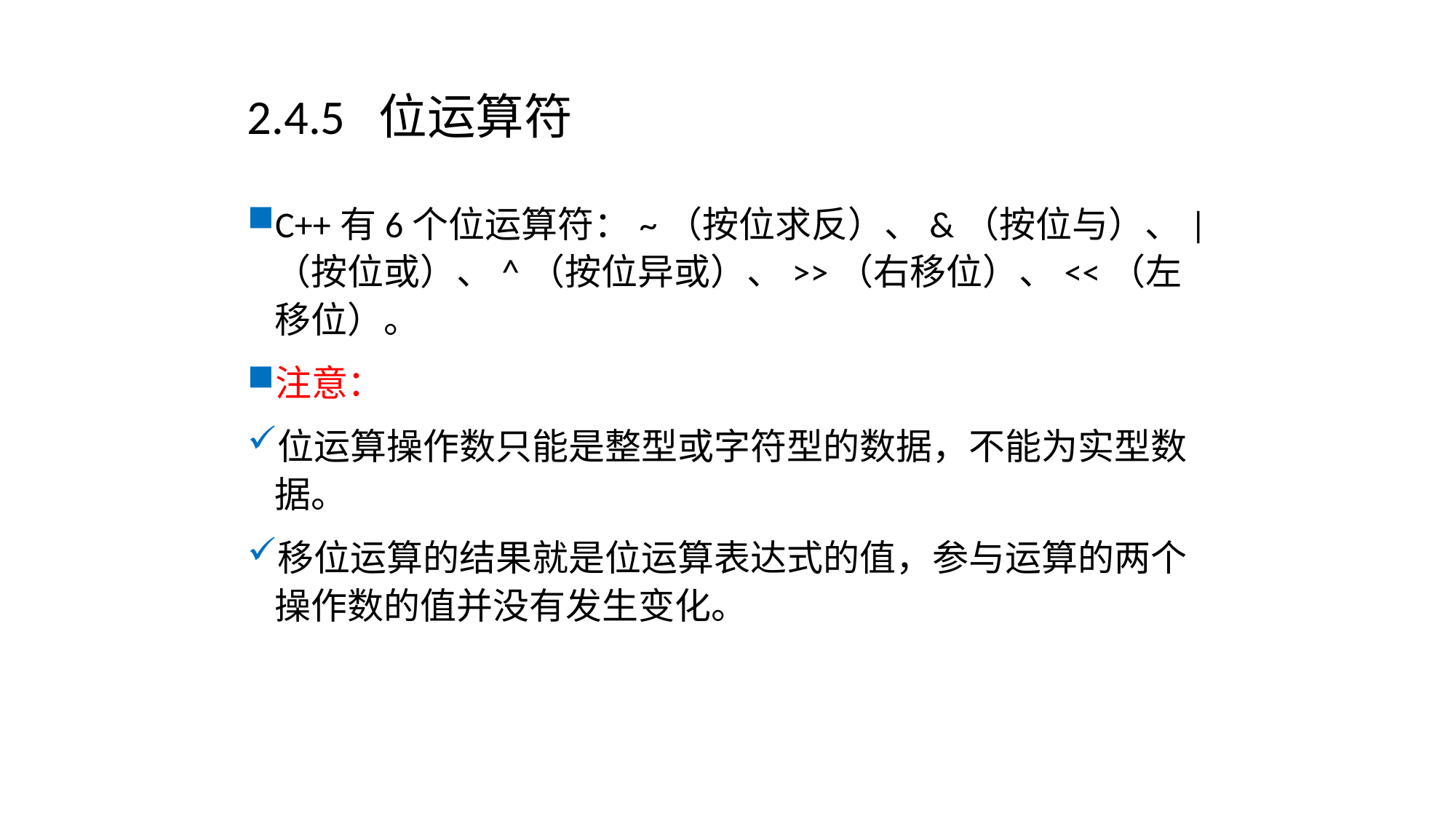

# 2.4.5  位运算符
C++有6个位运算符：~（按位求反）、&（按位与）、|（按位或）、^（按位异或）、>>（右移位）、<<（左移位）。
注意：
位运算操作数只能是整型或字符型的数据，不能为实型数据。
移位运算的结果就是位运算表达式的值，参与运算的两个操作数的值并没有发生变化。